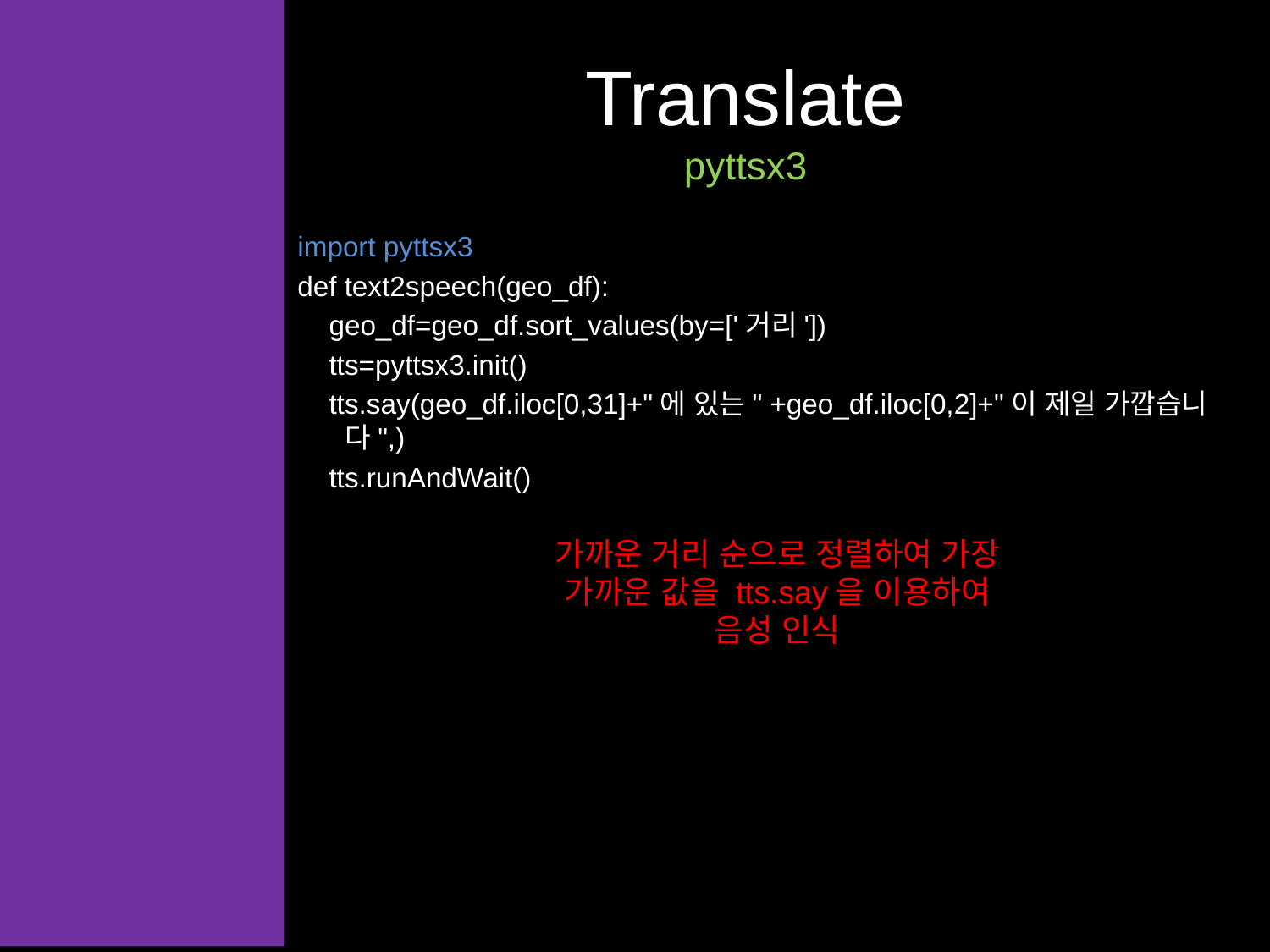

# Translate pyttsx3
import pyttsx3
def text2speech(geo_df):
    geo_df=geo_df.sort_values(by=['거리'])
    tts=pyttsx3.init()
    tts.say(geo_df.iloc[0,31]+"에 있는" +geo_df.iloc[0,2]+"이 제일 가깝습니다",)
    tts.runAndWait()
가까운 거리 순으로 정렬하여 가장
가까운 값을 tts.say을 이용하여
음성 인식